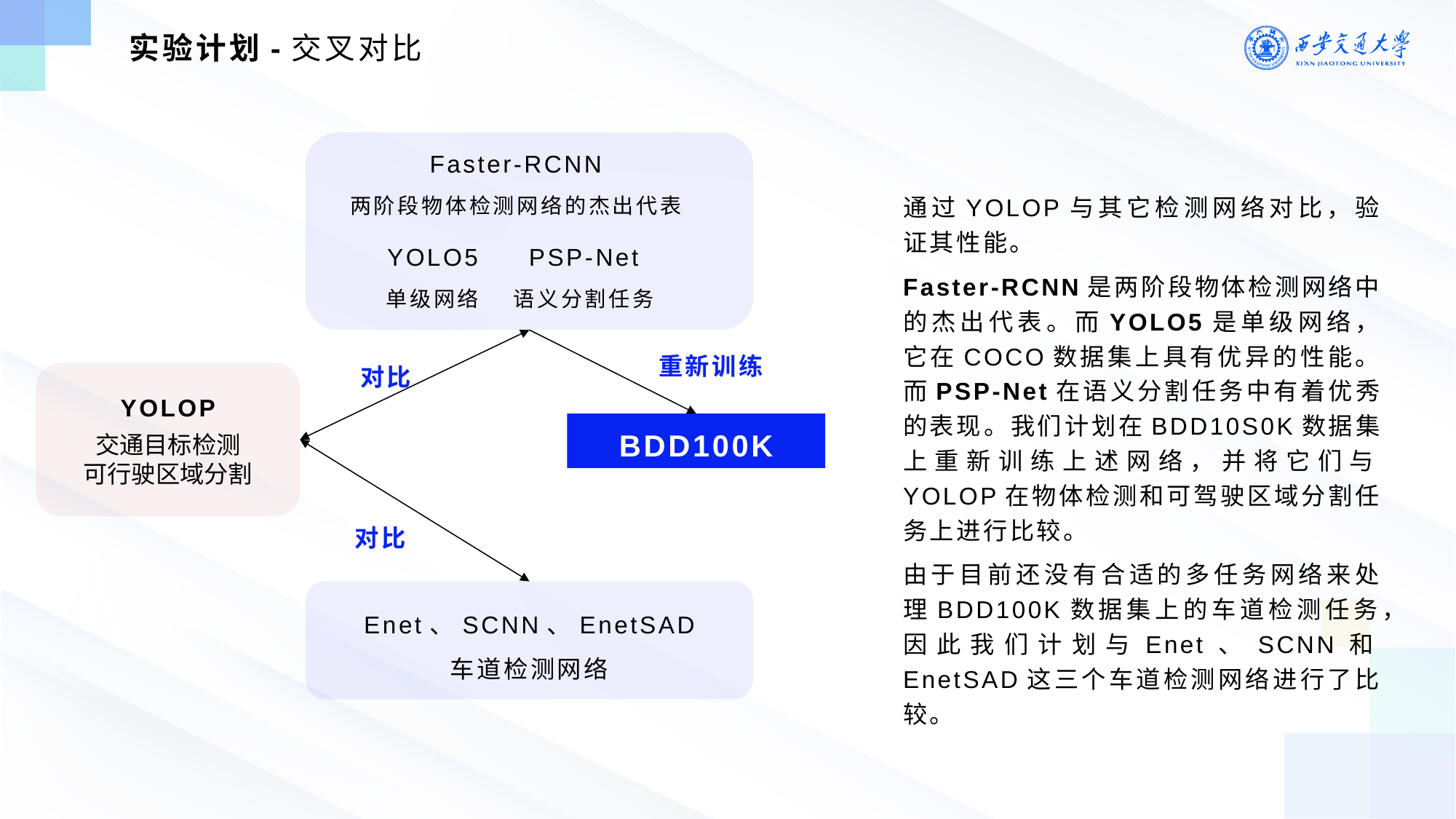

实验计划-交叉对比

Faster-RCNN
两阶段物体检测网络的杰出代表
通过YOLOP与其它检测网络对比，验证其性能。
Faster-RCNN是两阶段物体检测网络中的杰出代表。而YOLO5是单级网络，它在COCO数据集上具有优异的性能。而PSP-Net在语义分割任务中有着优秀的表现。我们计划在BDD10S0K数据集上重新训练上述网络，并将它们与YOLOP在物体检测和可驾驶区域分割任务上进行比较。
由于目前还没有合适的多任务网络来处理BDD100K数据集上的车道检测任务，因此我们计划与Enet、SCNN和EnetSAD这三个车道检测网络进行了比较。
YOLO5
单级网络
PSP-Net
语义分割任务
重新训练
对比

YOLOP
BDD100K
交通目标检测
可行驶区域分割
对比

Enet、SCNN、EnetSAD
车道检测网络